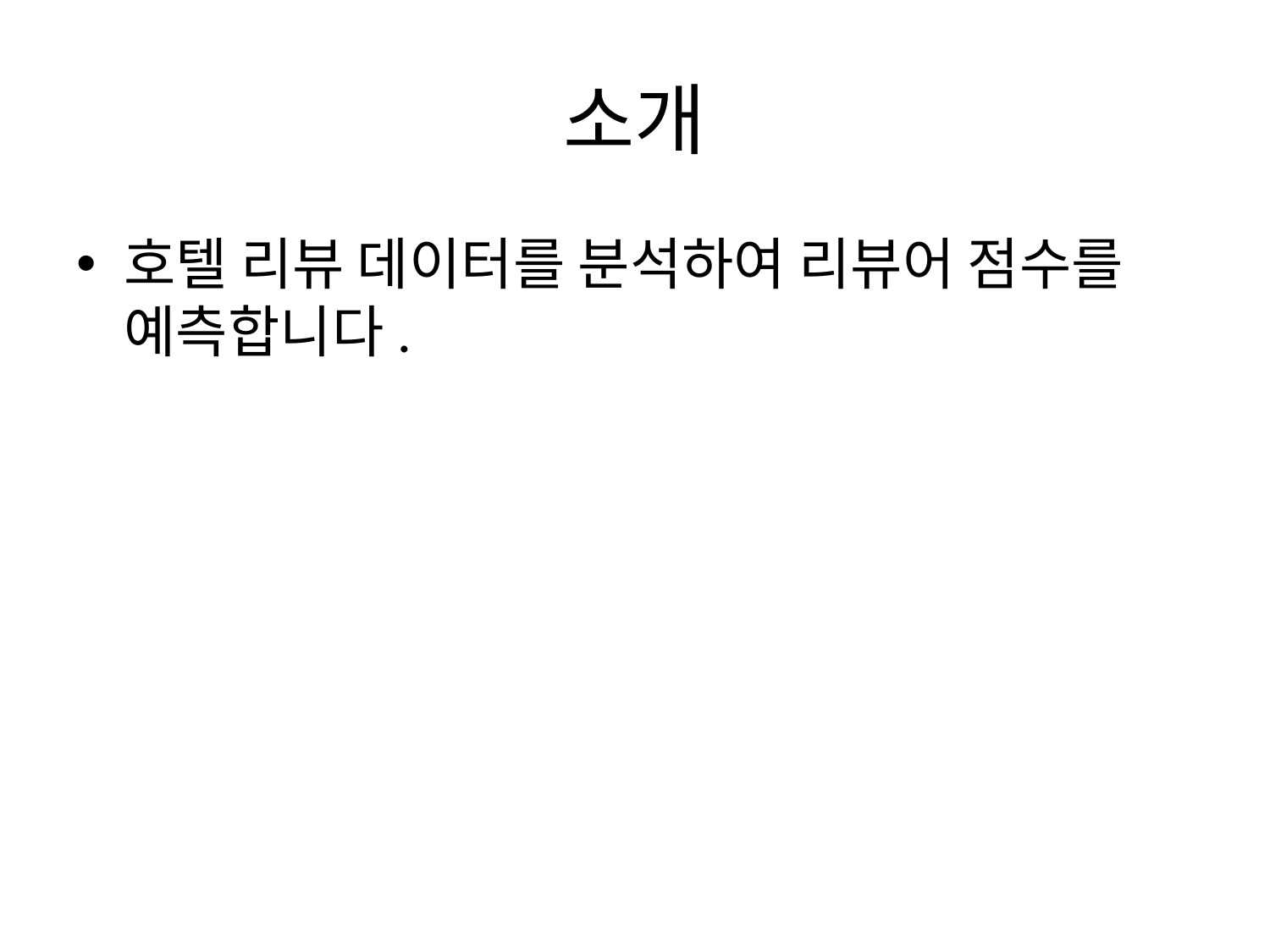

# 소개
호텔 리뷰 데이터를 분석하여 리뷰어 점수를 예측합니다.